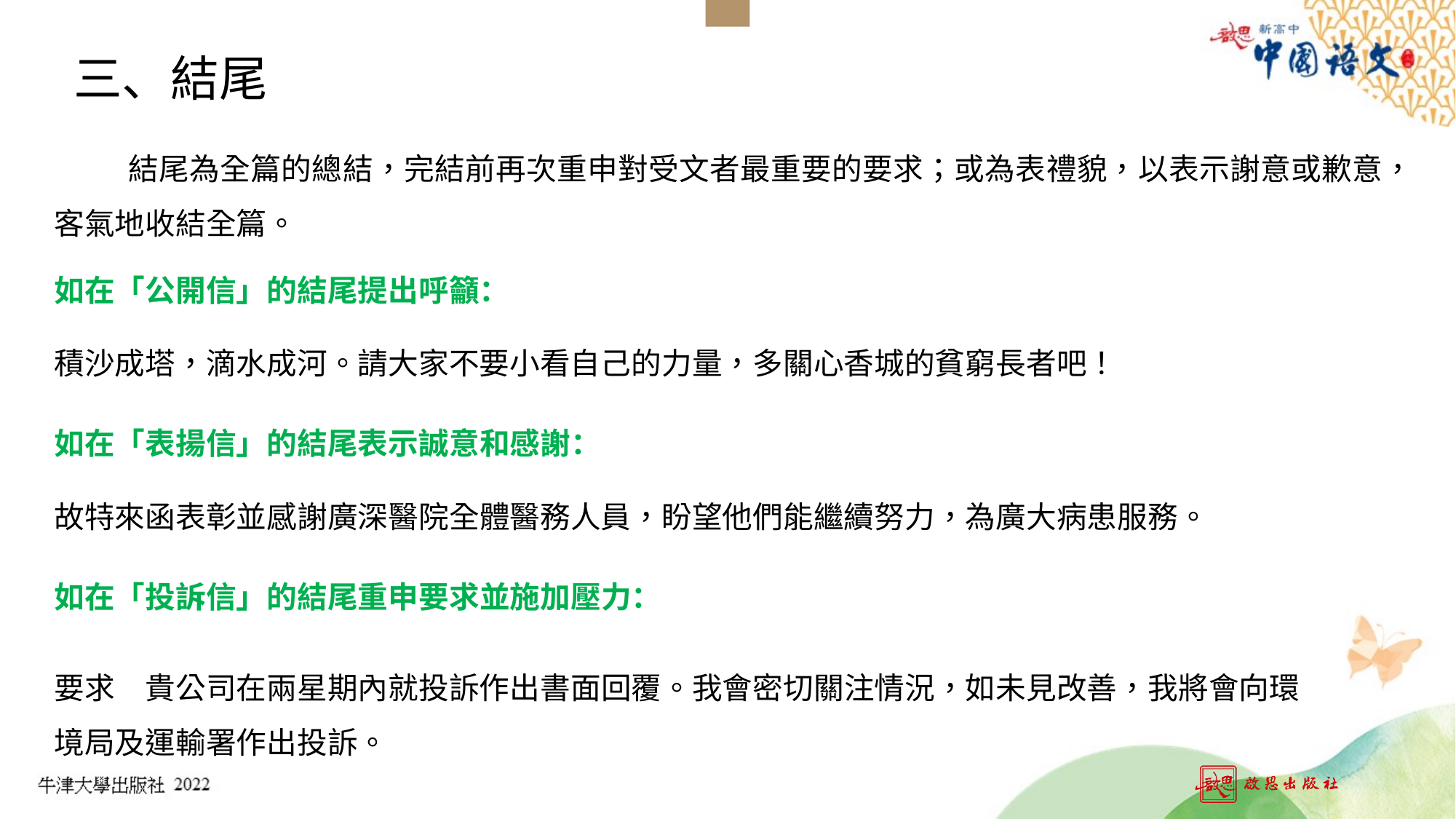

三、結尾

     結尾為全篇的總結，完結前再次重申對受文者最重要的要求；或為表禮貌，以表示謝意或歉意，客氣地收結全篇。
如在「公開信」的結尾提出呼籲：

積沙成塔，滴水成河。請大家不要小看自己的力量，多關心香城的貧窮長者吧！
如在「表揚信」的結尾表示誠意和感謝：

故特來函表彰並感謝廣深醫院全體醫務人員，盼望他們能繼續努力，為廣大病患服務。
如在「投訴信」的結尾重申要求並施加壓力：

要求　貴公司在兩星期內就投訴作出書面回覆。我會密切關注情況，如未見改善，我將會向環境局及運輸署作出投訴。